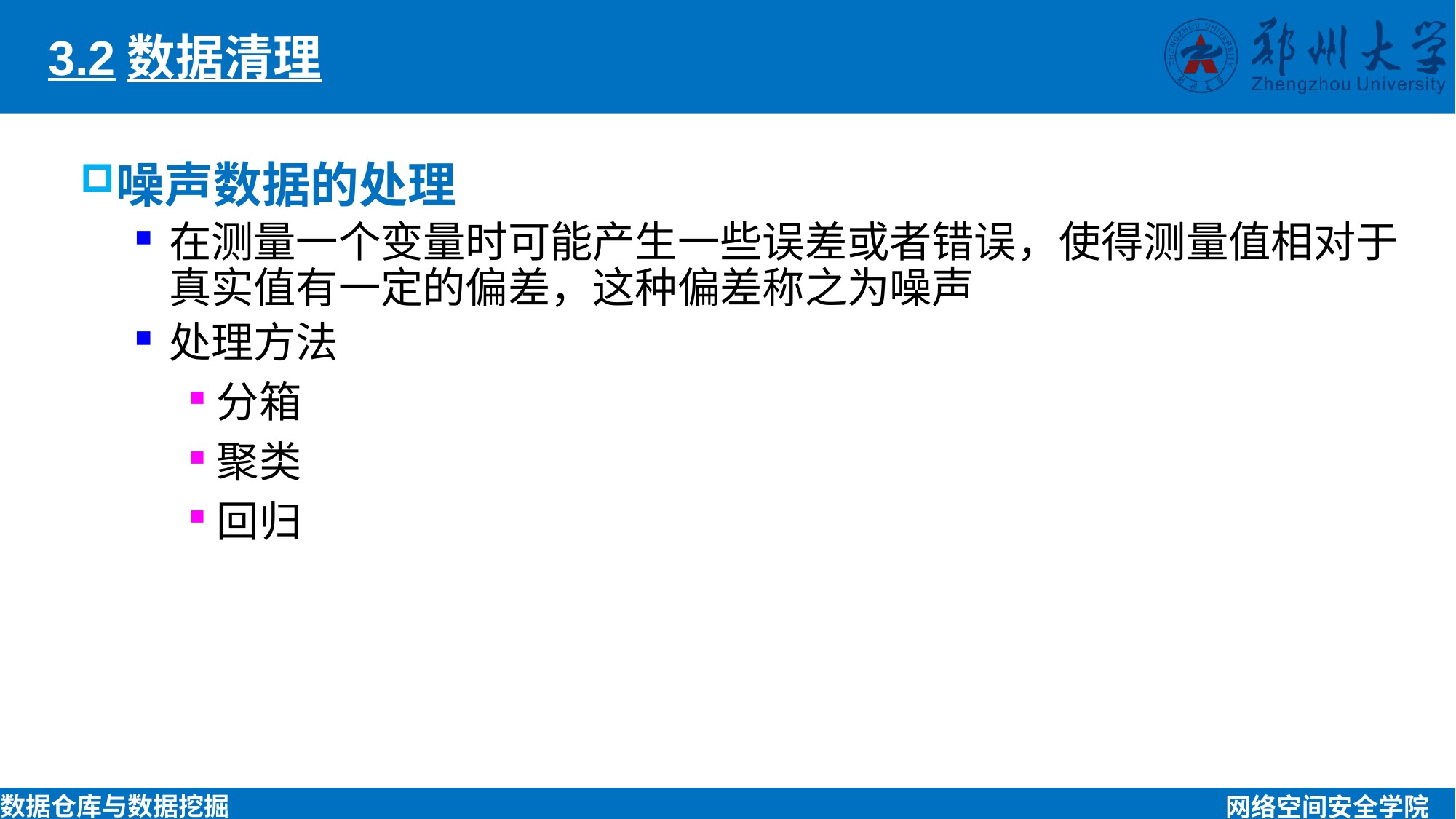

3.2数据清理
噪声数据的处理
在测量一个变量时可能产生一些误差或者错误，使得测量值相对于真实值有一定的偏差，这种偏差称之为噪声
处理方法
分箱
聚类
回归